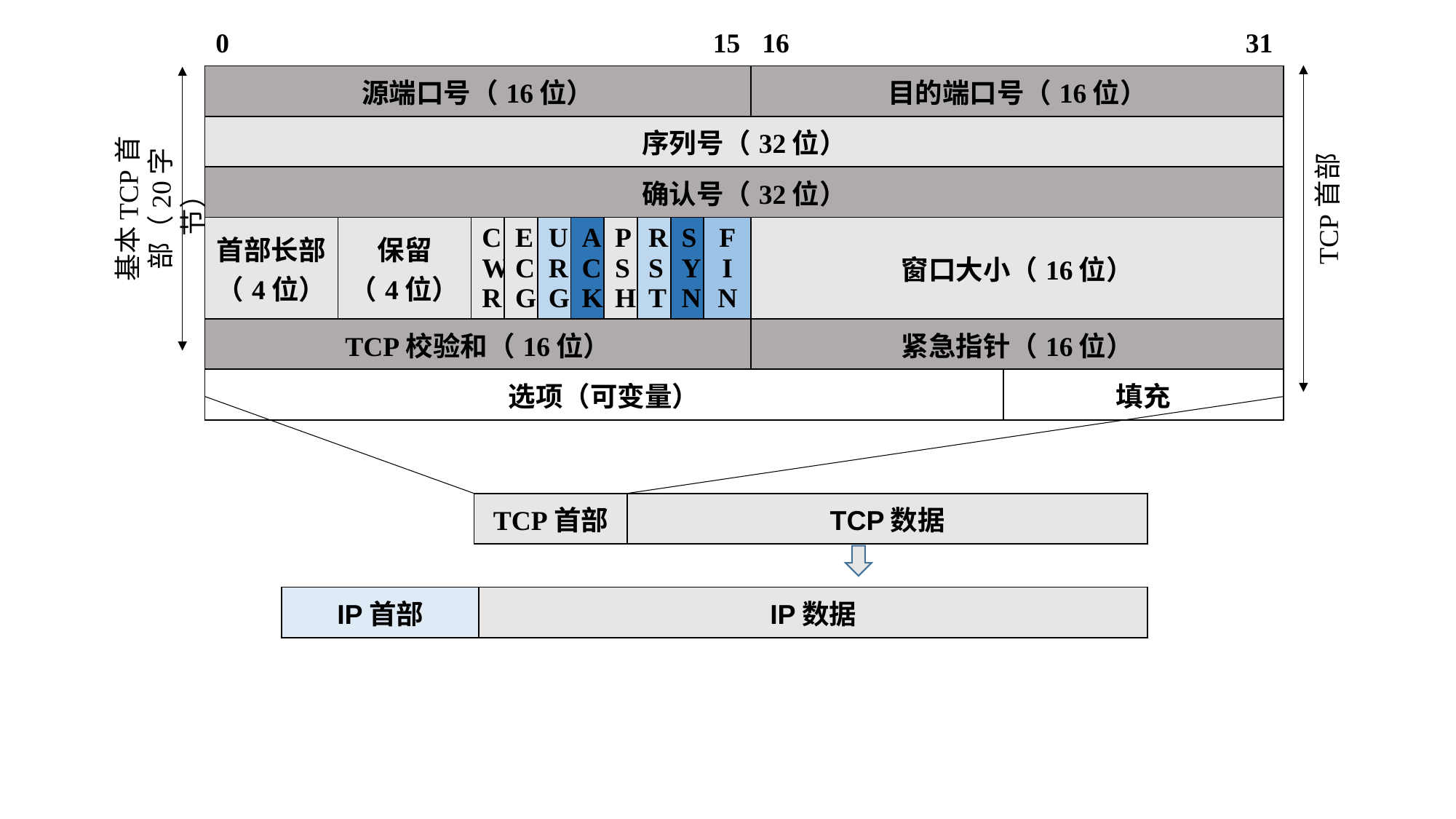

| 0 |  | 15 |  |  |  |  |  |  |  | 16 |  | 31 |
| --- | --- | --- | --- | --- | --- | --- | --- | --- | --- | --- | --- | --- |
| 源端口号（16位） |  |  |  |  |  |  |  |  |  | 目的端口号（16位） |  |  |
| 序列号（32位） |  |  |  |  |  |  |  |  |  |  |  |  |
| 确认号（32位） |  |  |  |  |  |  |  |  |  |  |  |  |
| 首部长部 （4位） | 保留 （4位） | CWR | ECG | URG | ACK | PSH | RST | SYN | FIN | 窗口大小（16位） |  |  |
| TCP校验和（16位） |  |  |  |  |  |  |  |  |  | 紧急指针（16位） |  |  |
| 选项（可变量） |  |  |  |  |  |  |  |  |  |  | 填充 |  |
基本TCP首部（20字节）
TCP首部
| TCP首部 | TCP数据 |
| --- | --- |

| IP首部 | IP数据 |
| --- | --- |